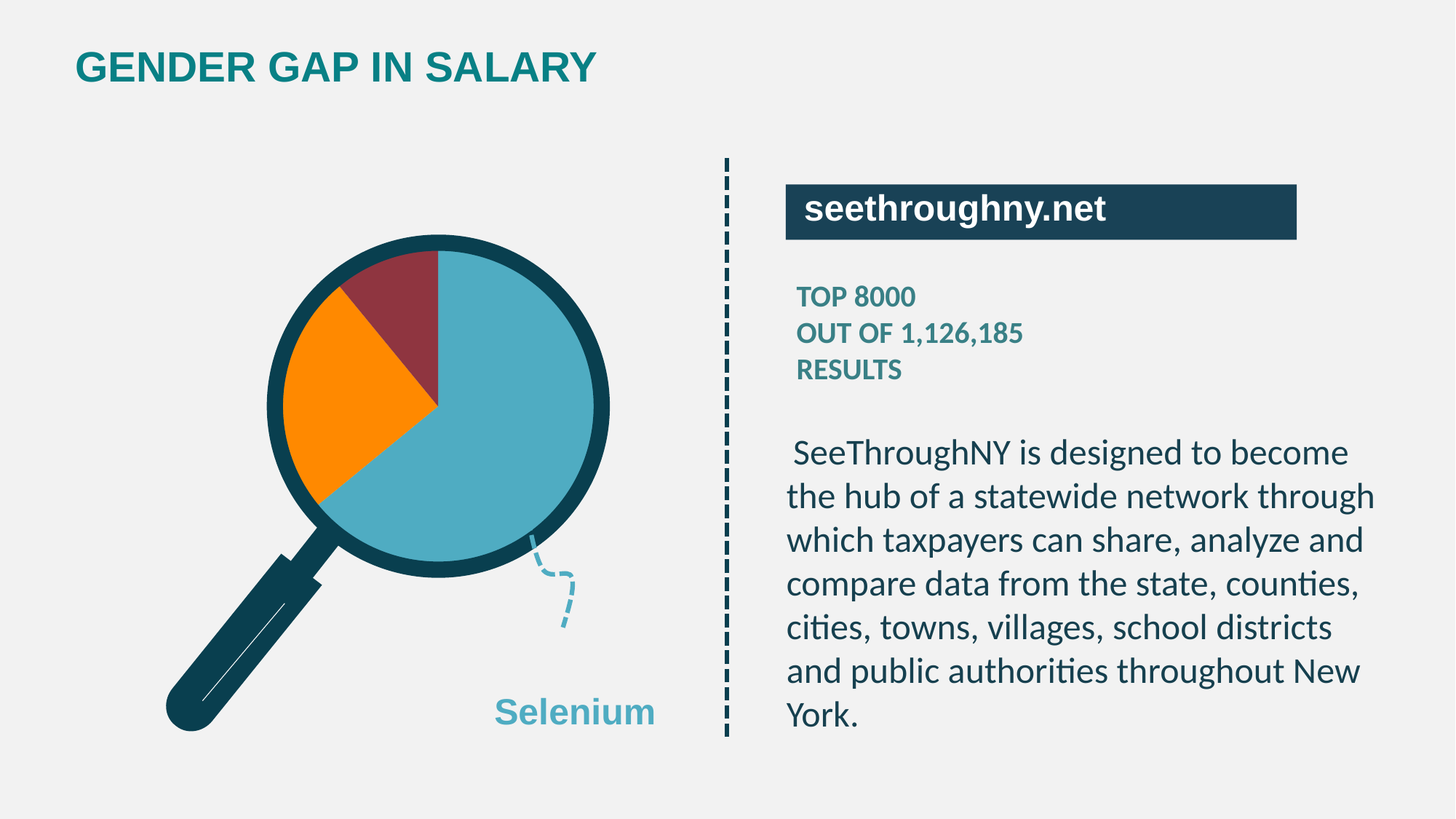

GENDER GAP IN SALARY
 seethroughny.net

### Chart

| Category | 销售额 |
|---|---|
| 第一季度 | 8.200000000000001 |
| 第二季度 | 3.2 |
| 第三季度 | 1.4 |

Top 8000
OUT OF 1,126,185 RESULTS
 SeeThroughNY is designed to become the hub of a statewide network through which taxpayers can share, analyze and compare data from the state, counties, cities, towns, villages, school districts and public authorities throughout New York.

Selenium